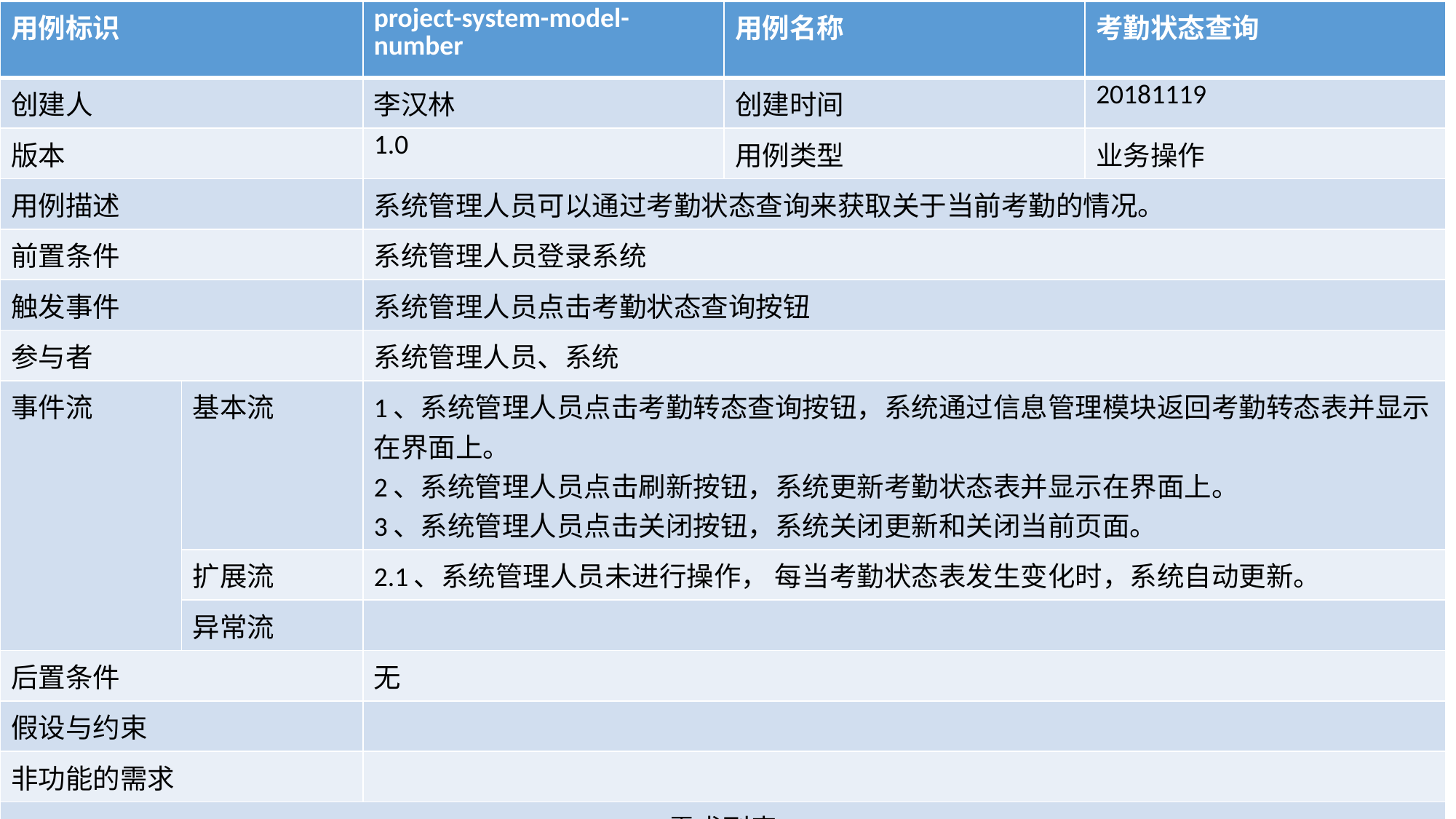

| 用例标识 |  | project-system-model-number | 用例名称 | 考勤状态查询 |
| --- | --- | --- | --- | --- |
| 创建人 |  | 李汉林 | 创建时间 | 20181119 |
| 版本 |  | 1.0 | 用例类型 | 业务操作 |
| 用例描述 |  | 系统管理人员可以通过考勤状态查询来获取关于当前考勤的情况。 |  |  |
| 前置条件 |  | 系统管理人员登录系统 |  |  |
| 触发事件 |  | 系统管理人员点击考勤状态查询按钮 |  |  |
| 参与者 |  | 系统管理人员、系统 |  |  |
| 事件流 | 基本流 | 1、系统管理人员点击考勤转态查询按钮，系统通过信息管理模块返回考勤转态表并显示在界面上。 2、系统管理人员点击刷新按钮，系统更新考勤状态表并显示在界面上。 3、系统管理人员点击关闭按钮，系统关闭更新和关闭当前页面。 |  |  |
|  | 扩展流 | 2.1、系统管理人员未进行操作， 每当考勤状态表发生变化时，系统自动更新。 |  |  |
|  | 异常流 |  |  |  |
| 后置条件 |  | 无 |  |  |
| 假设与约束 |  |  |  |  |
| 非功能的需求 |  |  |  |  |
| 需求列表 |  |  |  |  |
| 1、系统可以显示考勤状态 2系统在考勤状态发生变化时可反映变化 |  |  |  |  |